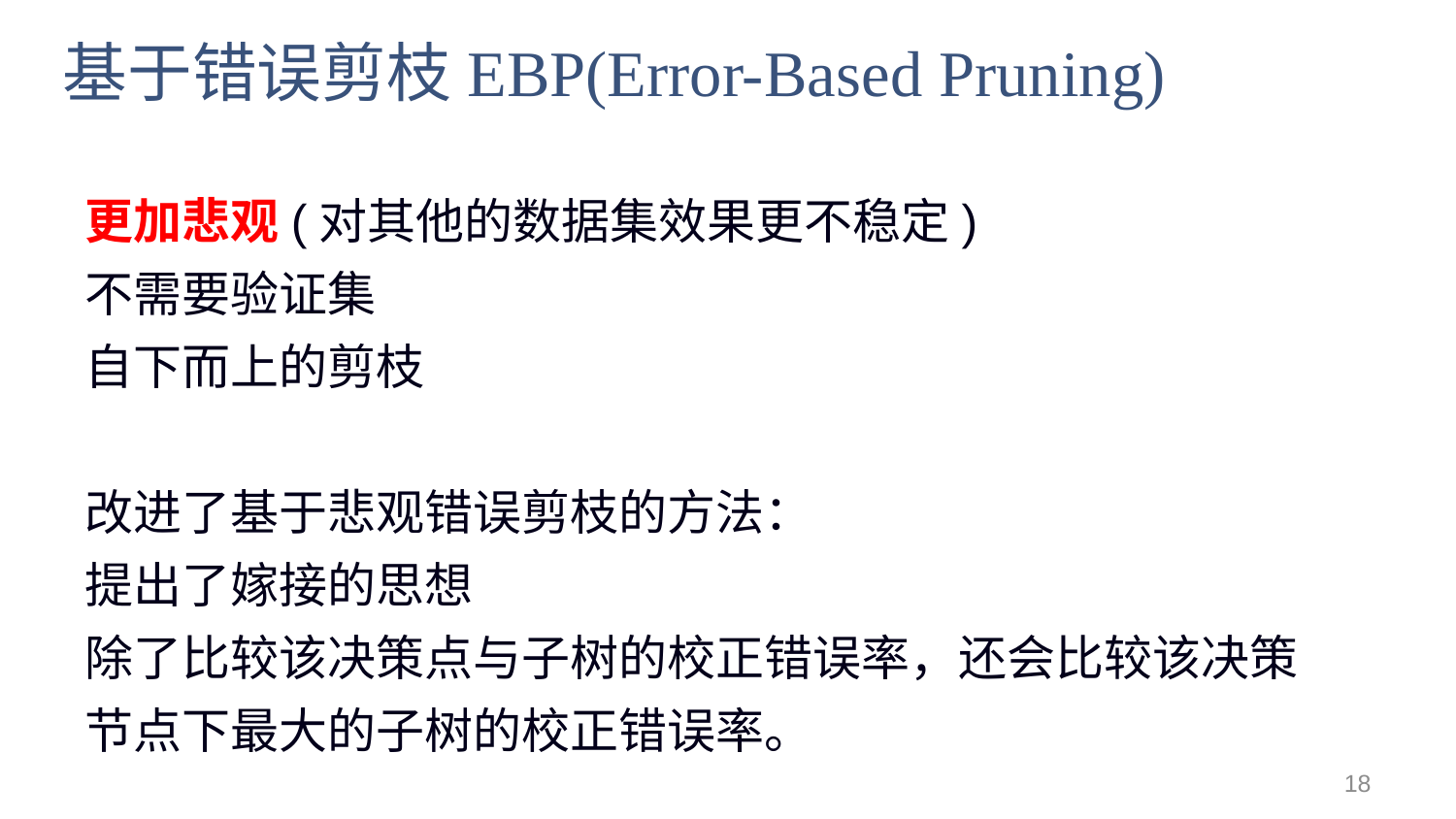

# 基于错误剪枝EBP(Error-Based Pruning)
更加悲观(对其他的数据集效果更不稳定)
不需要验证集
自下而上的剪枝

改进了基于悲观错误剪枝的方法：
提出了嫁接的思想
除了比较该决策点与子树的校正错误率，还会比较该决策节点下最大的子树的校正错误率。